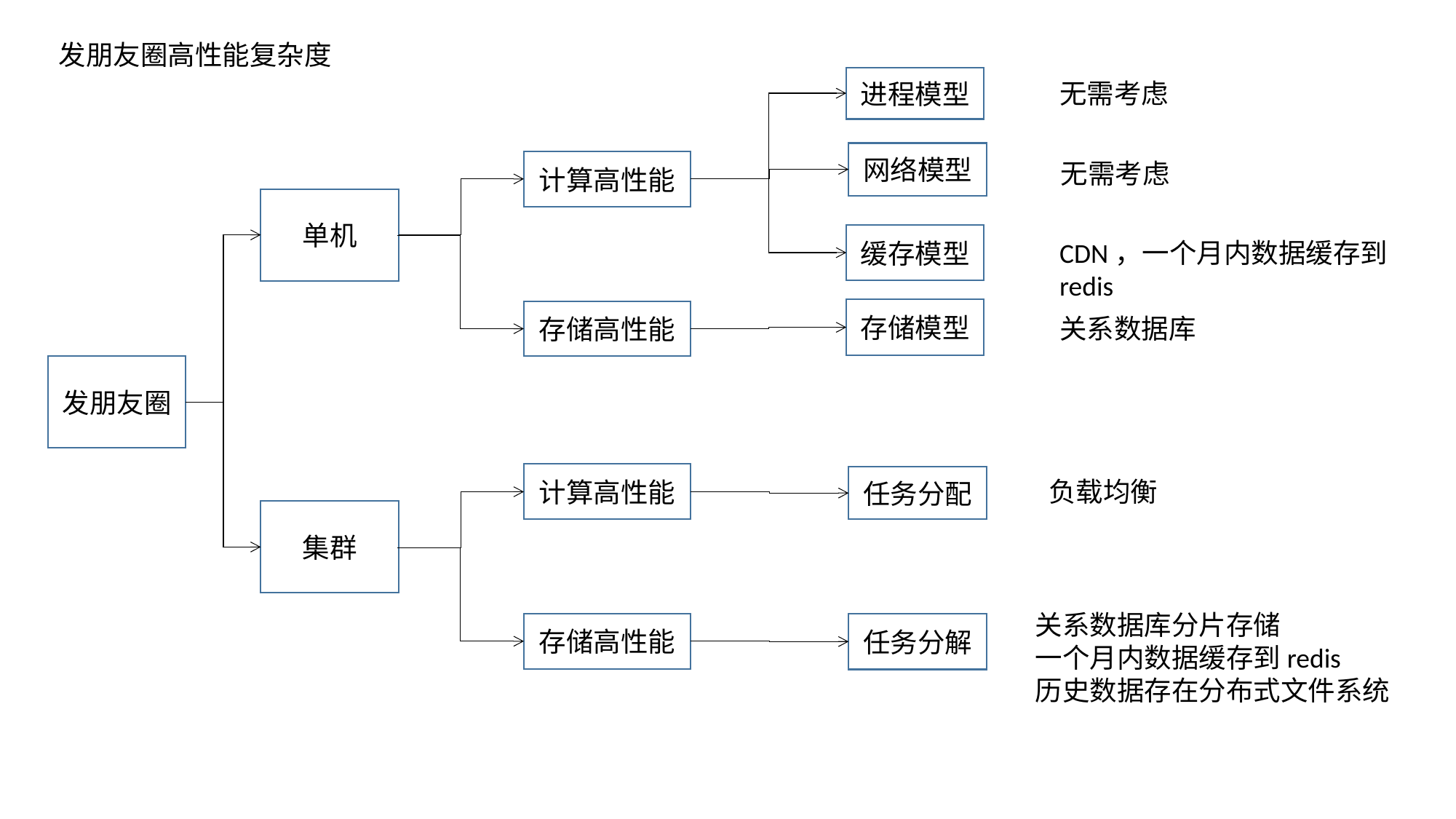

发朋友圈高性能复杂度
进程模型
无需考虑
网络模型
计算高性能
无需考虑
单机
缓存模型
CDN，一个月内数据缓存到redis
存储模型
存储高性能
关系数据库
发朋友圈
计算高性能
任务分配
负载均衡
集群
关系数据库分片存储
一个月内数据缓存到redis
历史数据存在分布式文件系统
存储高性能
任务分解